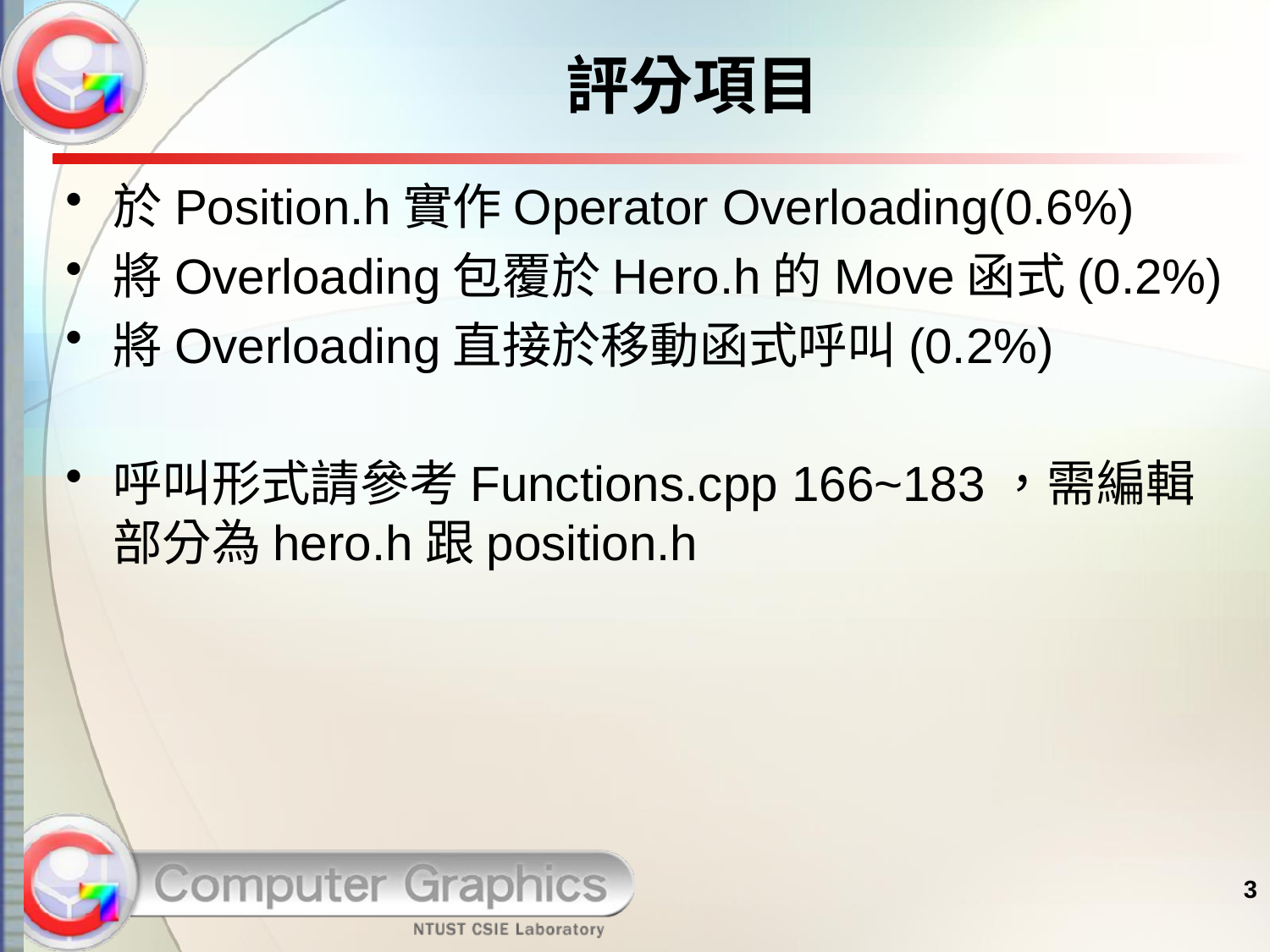

# 評分項目
於Position.h實作Operator Overloading(0.6%)
將Overloading包覆於Hero.h的Move函式(0.2%)
將Overloading直接於移動函式呼叫(0.2%)

呼叫形式請參考Functions.cpp 166~183，需編輯部分為hero.h跟position.h
3